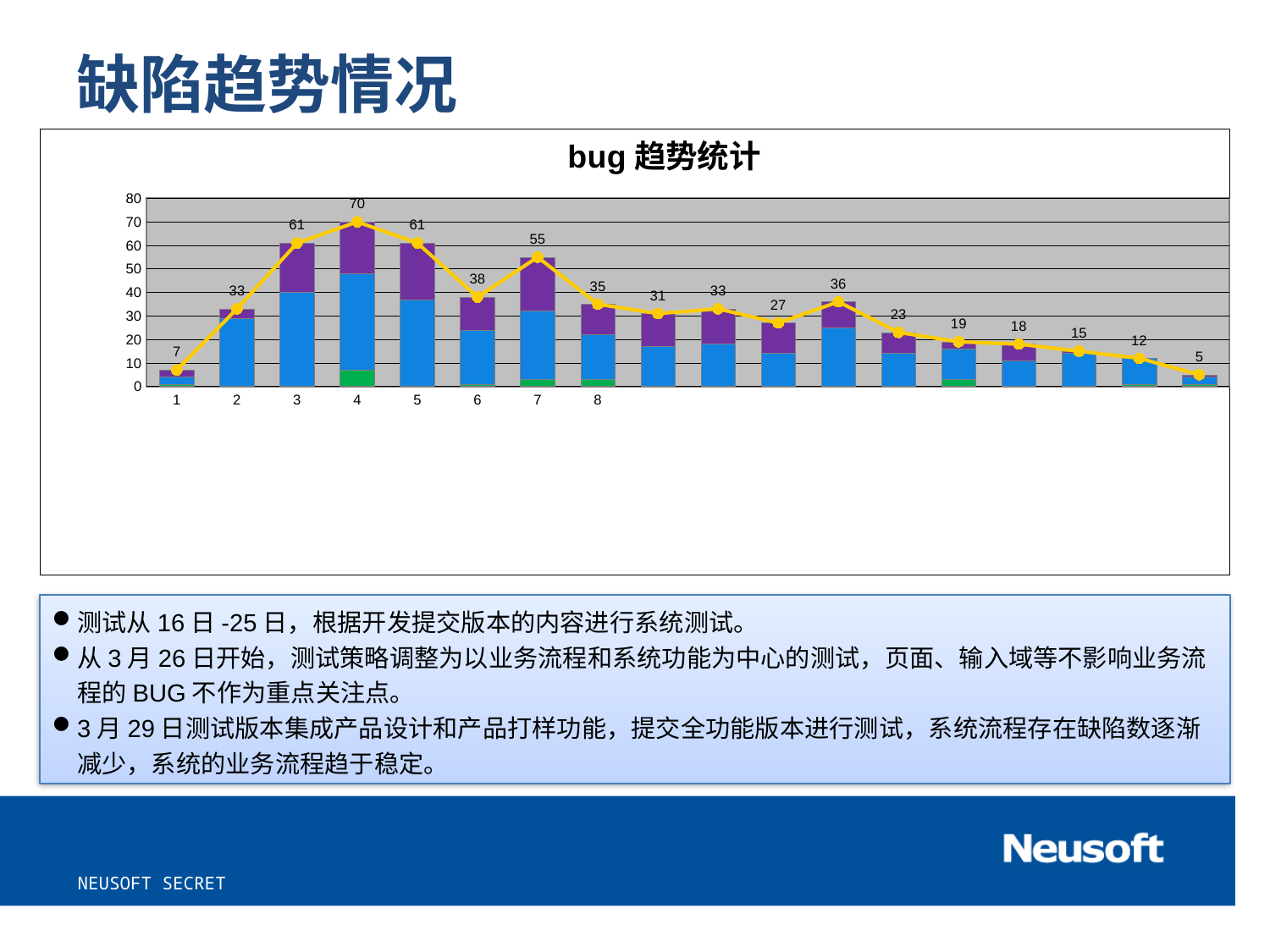

# 缺陷趋势情况

### Chart: bug趋势统计

| Category | D | C | B | A | 新增bug数 |
|---|---|---|---|---|---|
测试从16日-25日，根据开发提交版本的内容进行系统测试。
从3月26日开始，测试策略调整为以业务流程和系统功能为中心的测试，页面、输入域等不影响业务流程的BUG不作为重点关注点。
3月29日测试版本集成产品设计和产品打样功能，提交全功能版本进行测试，系统流程存在缺陷数逐渐减少，系统的业务流程趋于稳定。